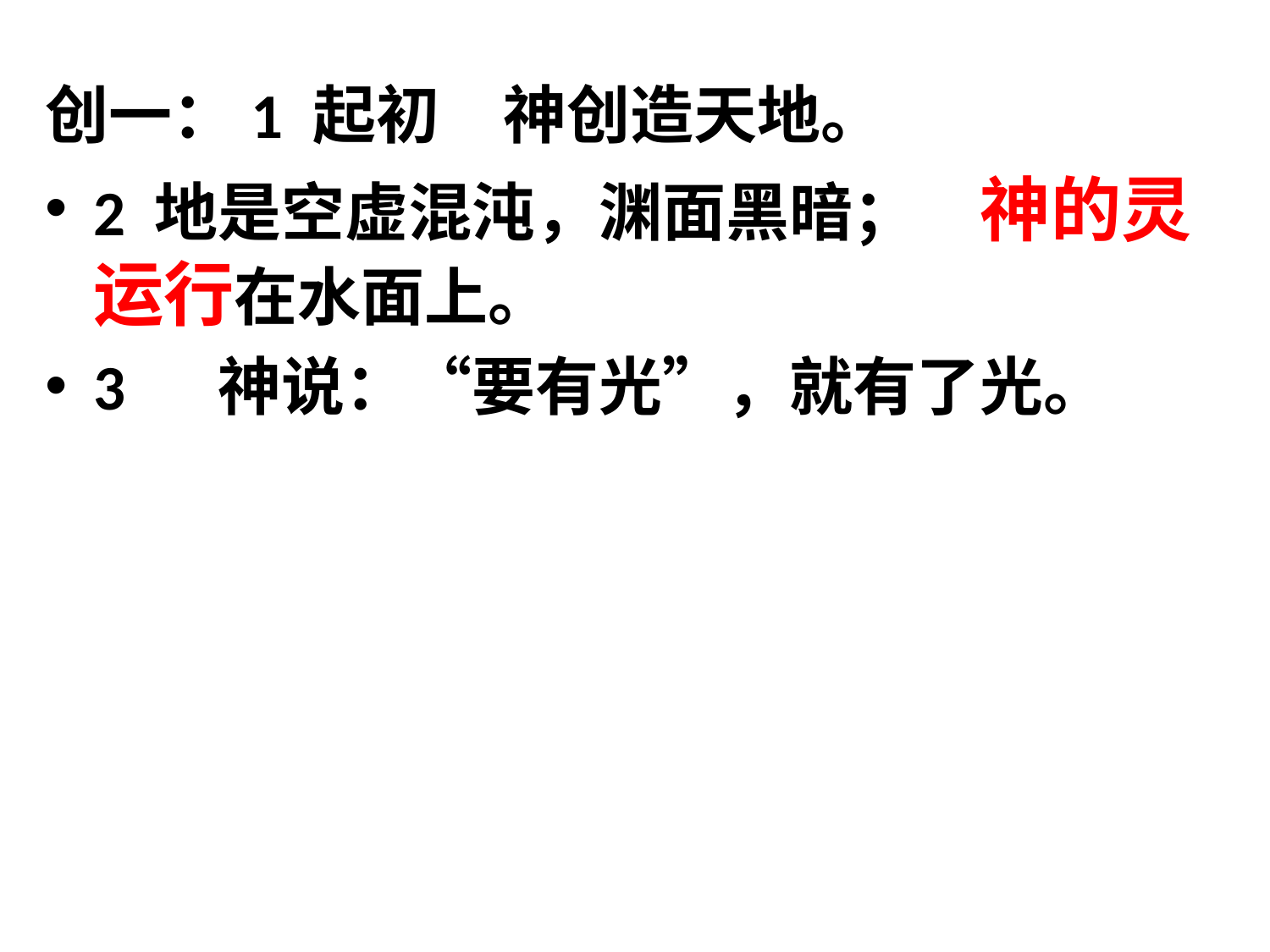

创一：1 起初　神创造天地。
2 地是空虚混沌，渊面黑暗；　神的灵运行在水面上。
3 　神说：“要有光”，就有了光。